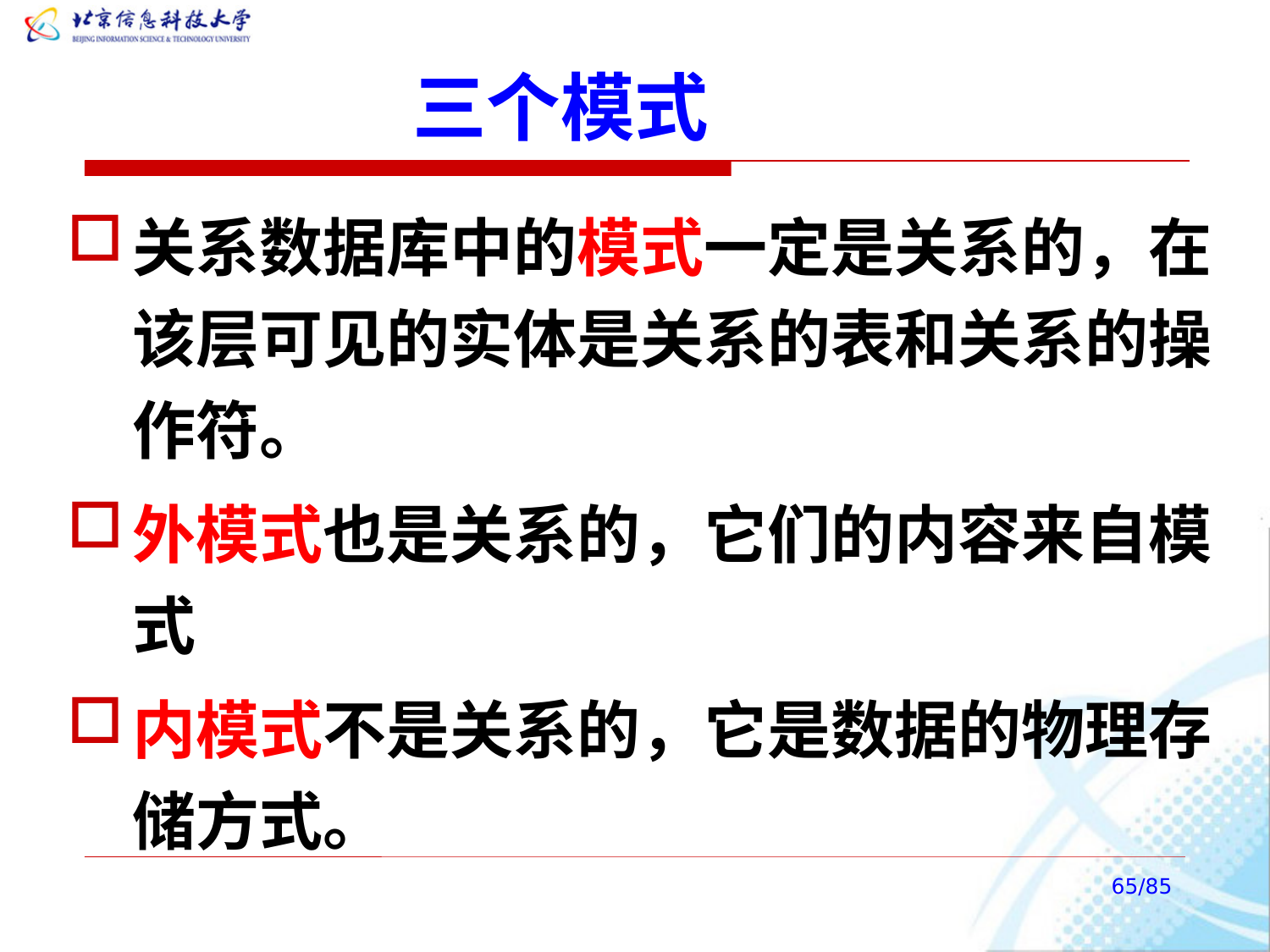

# 三个模式
关系数据库中的模式一定是关系的，在该层可见的实体是关系的表和关系的操作符。
外模式也是关系的，它们的内容来自模式
内模式不是关系的，它是数据的物理存储方式。

65/85